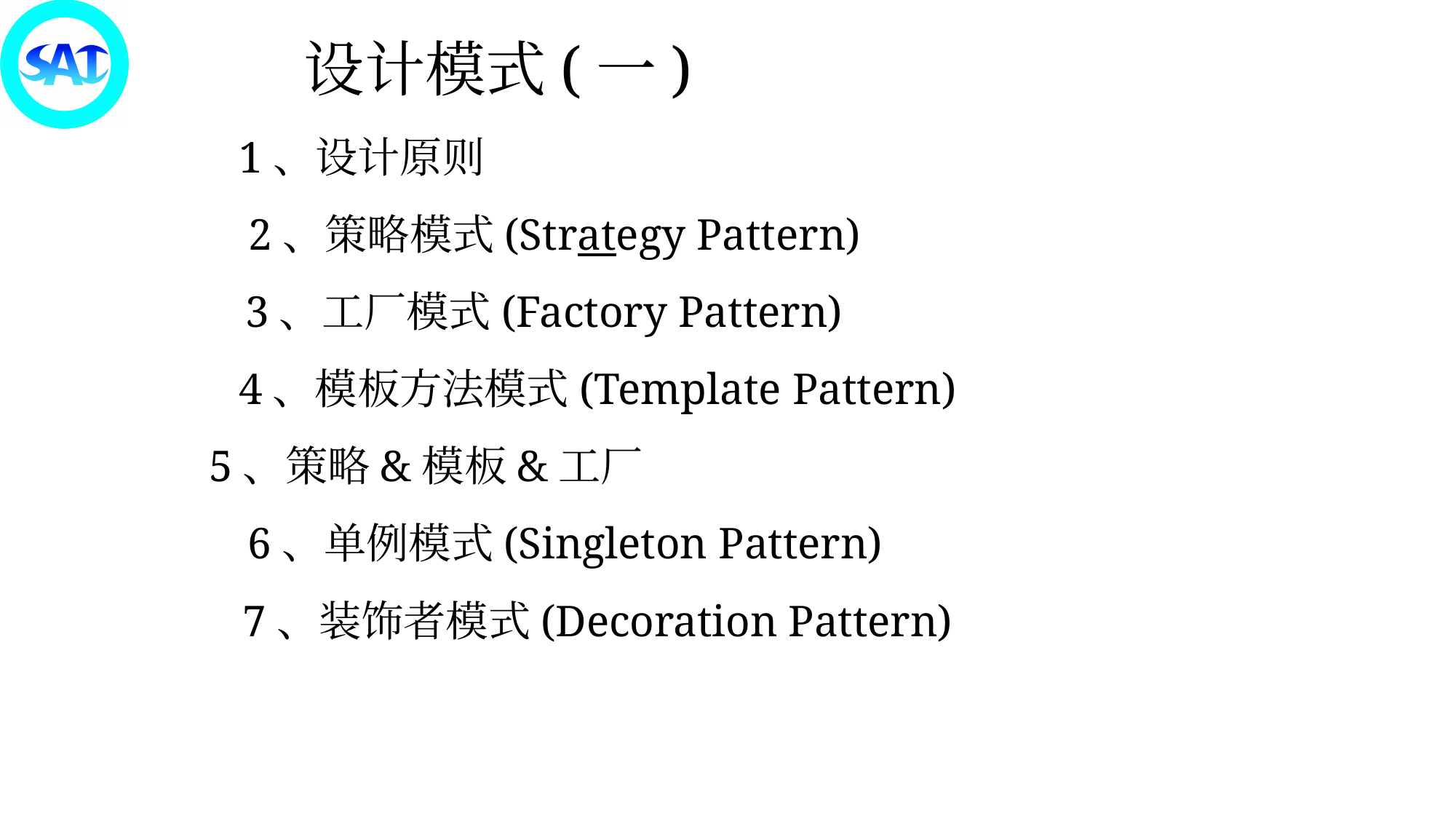

设计模式(一)
1、设计原则
2、策略模式(Strategy Pattern)
3、工厂模式(Factory Pattern)
4、模板方法模式(Template Pattern)
5、策略&模板&工厂
6、单例模式(Singleton Pattern)
7、装饰者模式(Decoration Pattern)